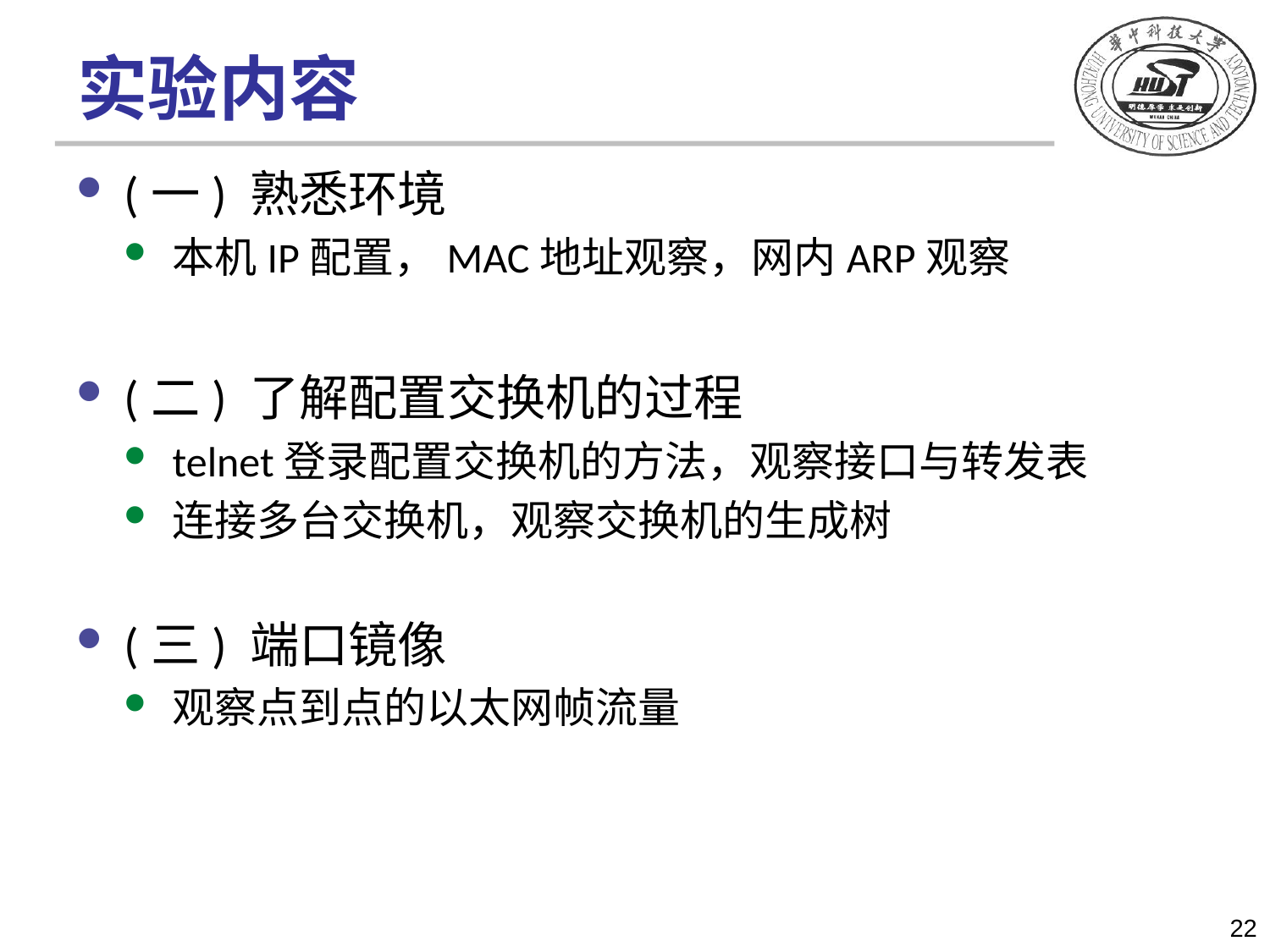

# 实验内容
(一) 熟悉环境
本机IP配置，MAC地址观察，网内ARP观察

(二) 了解配置交换机的过程
telnet登录配置交换机的方法，观察接口与转发表
连接多台交换机，观察交换机的生成树

(三) 端口镜像
观察点到点的以太网帧流量
22